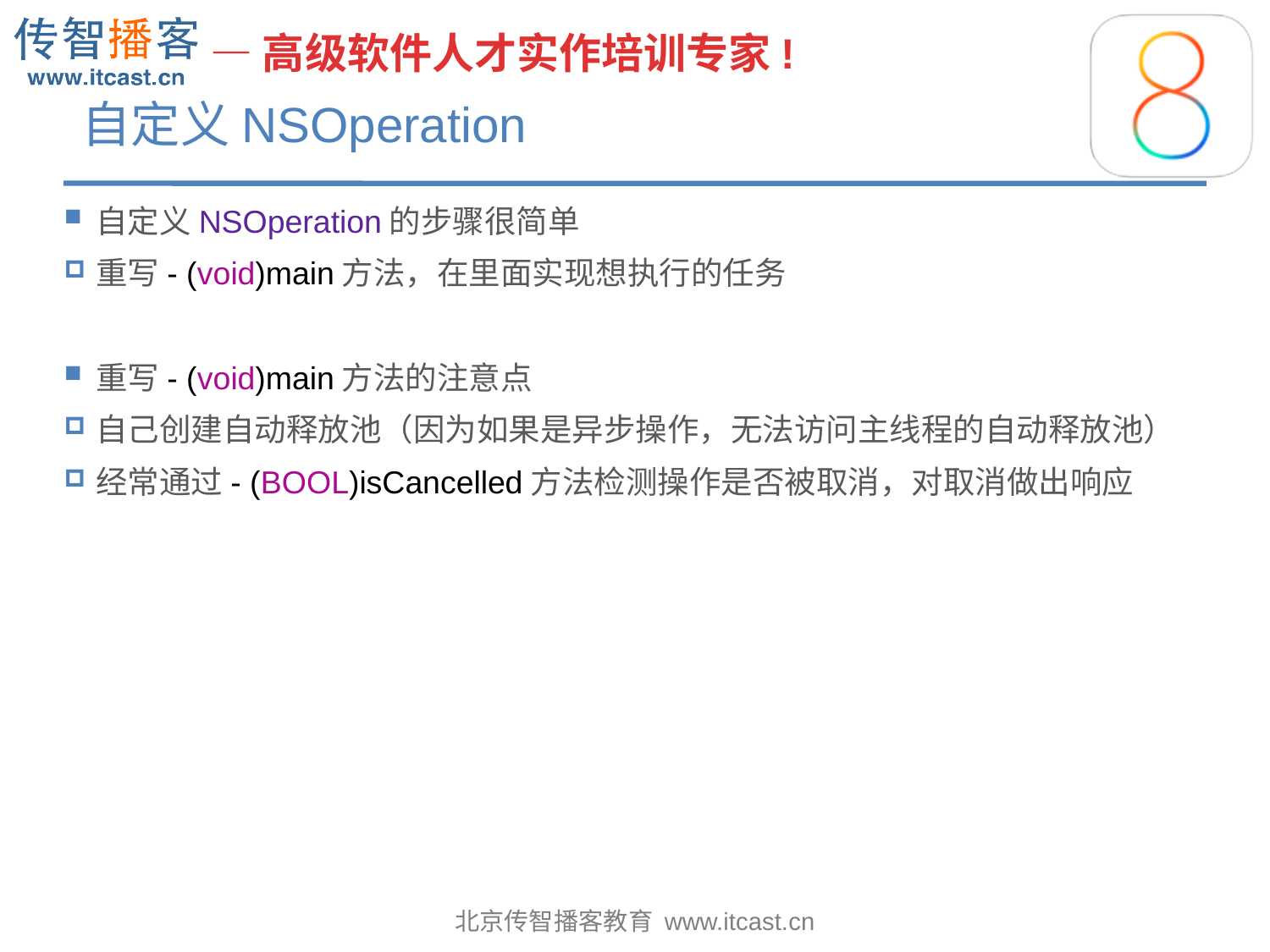

# 自定义NSOperation
自定义NSOperation的步骤很简单
重写- (void)main方法，在里面实现想执行的任务

重写- (void)main方法的注意点
自己创建自动释放池（因为如果是异步操作，无法访问主线程的自动释放池）
经常通过- (BOOL)isCancelled方法检测操作是否被取消，对取消做出响应